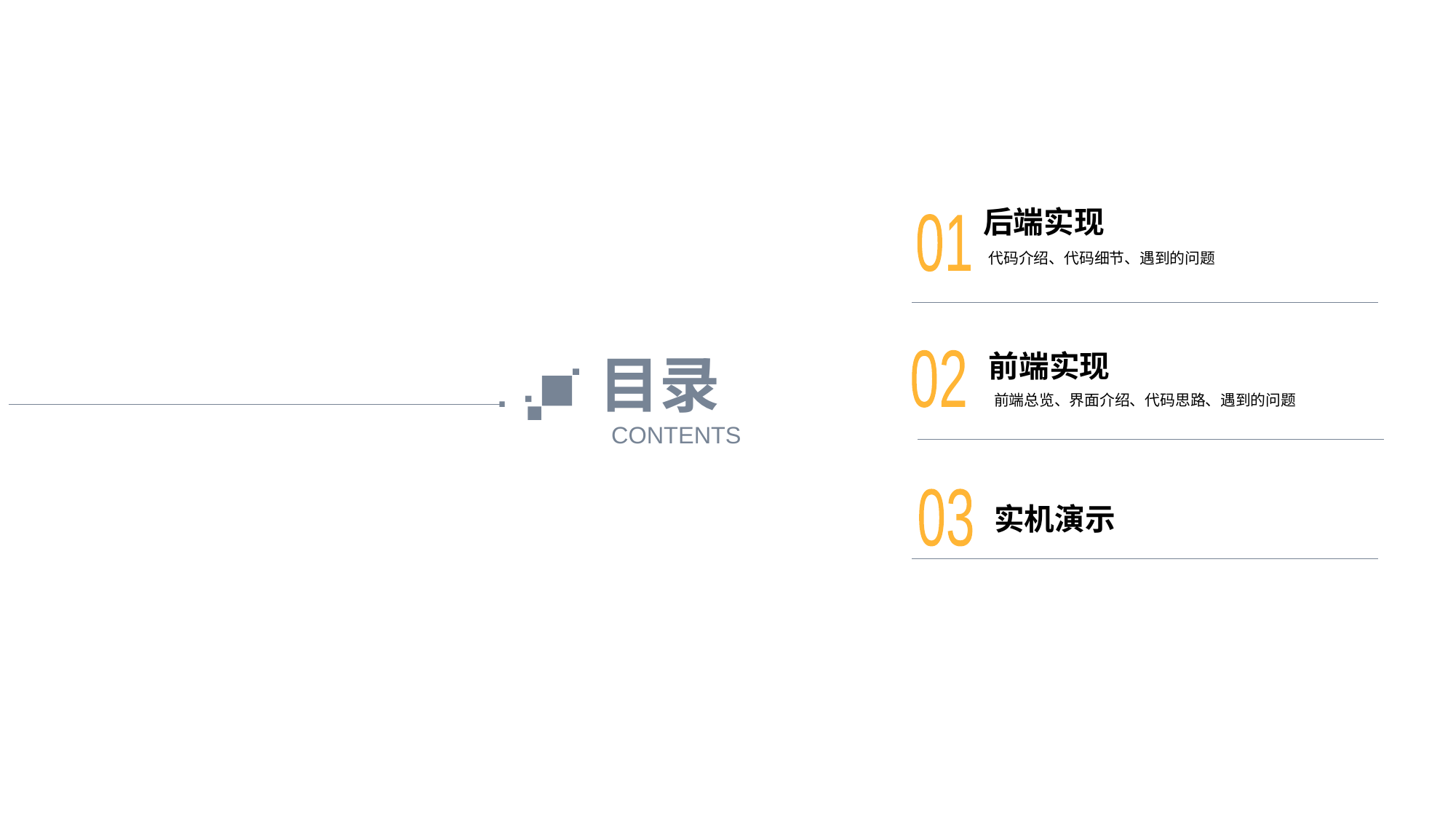

后端实现
01
代码介绍、代码细节、遇到的问题
前端实现
目录
02

前端总览、界面介绍、代码思路、遇到的问题

CONTENTS

03
实机演示